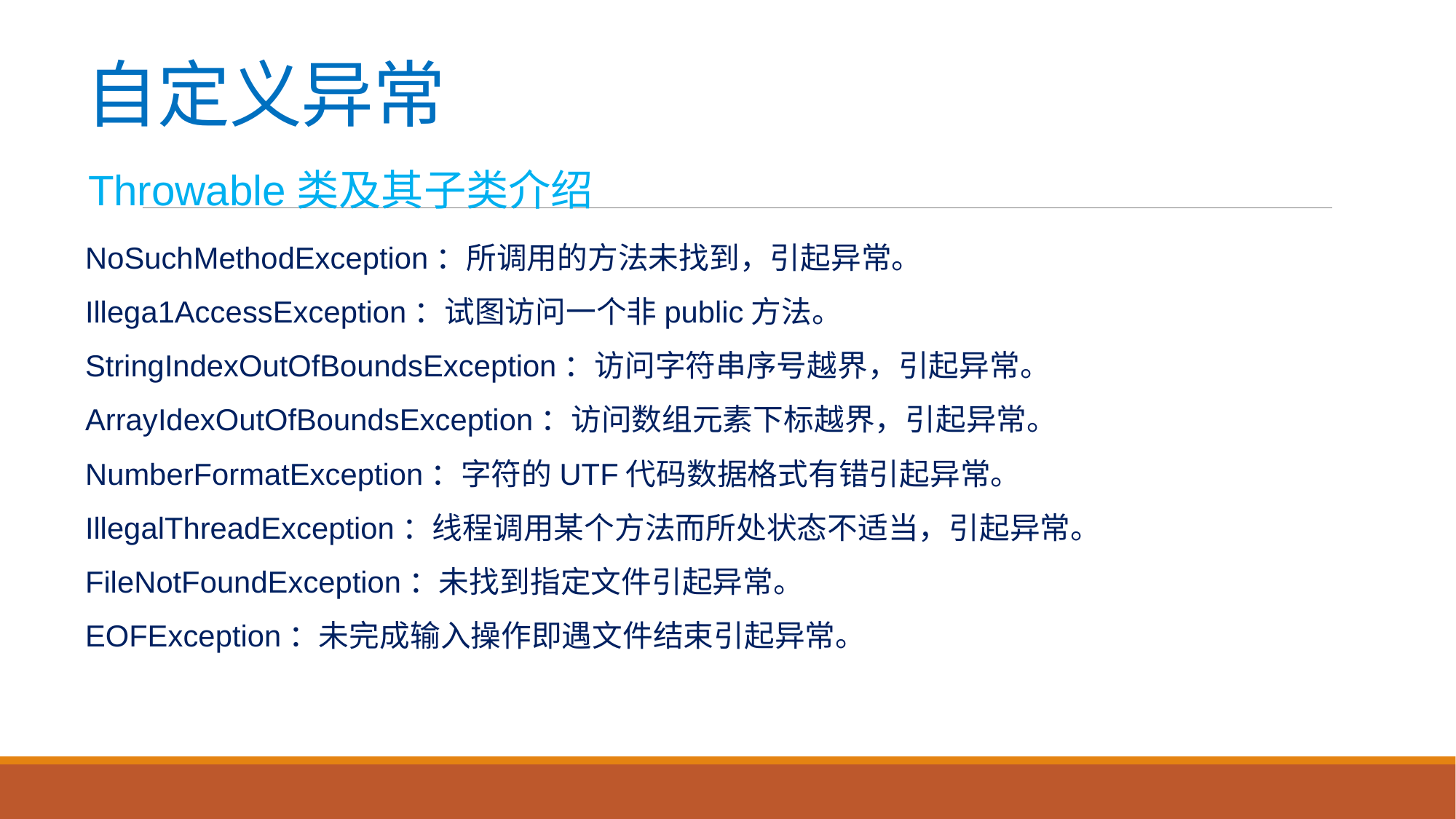

# 自定义异常
Throwable类及其子类介绍
NoSuchMethodException：所调用的方法未找到，引起异常。
Illega1AccessException：试图访问一个非public方法。
StringIndexOutOfBoundsException：访问字符串序号越界，引起异常。
ArrayIdexOutOfBoundsException：访问数组元素下标越界，引起异常。
NumberFormatException：字符的UTF代码数据格式有错引起异常。
IllegalThreadException：线程调用某个方法而所处状态不适当，引起异常。
FileNotFoundException：未找到指定文件引起异常。
EOFException：未完成输入操作即遇文件结束引起异常。